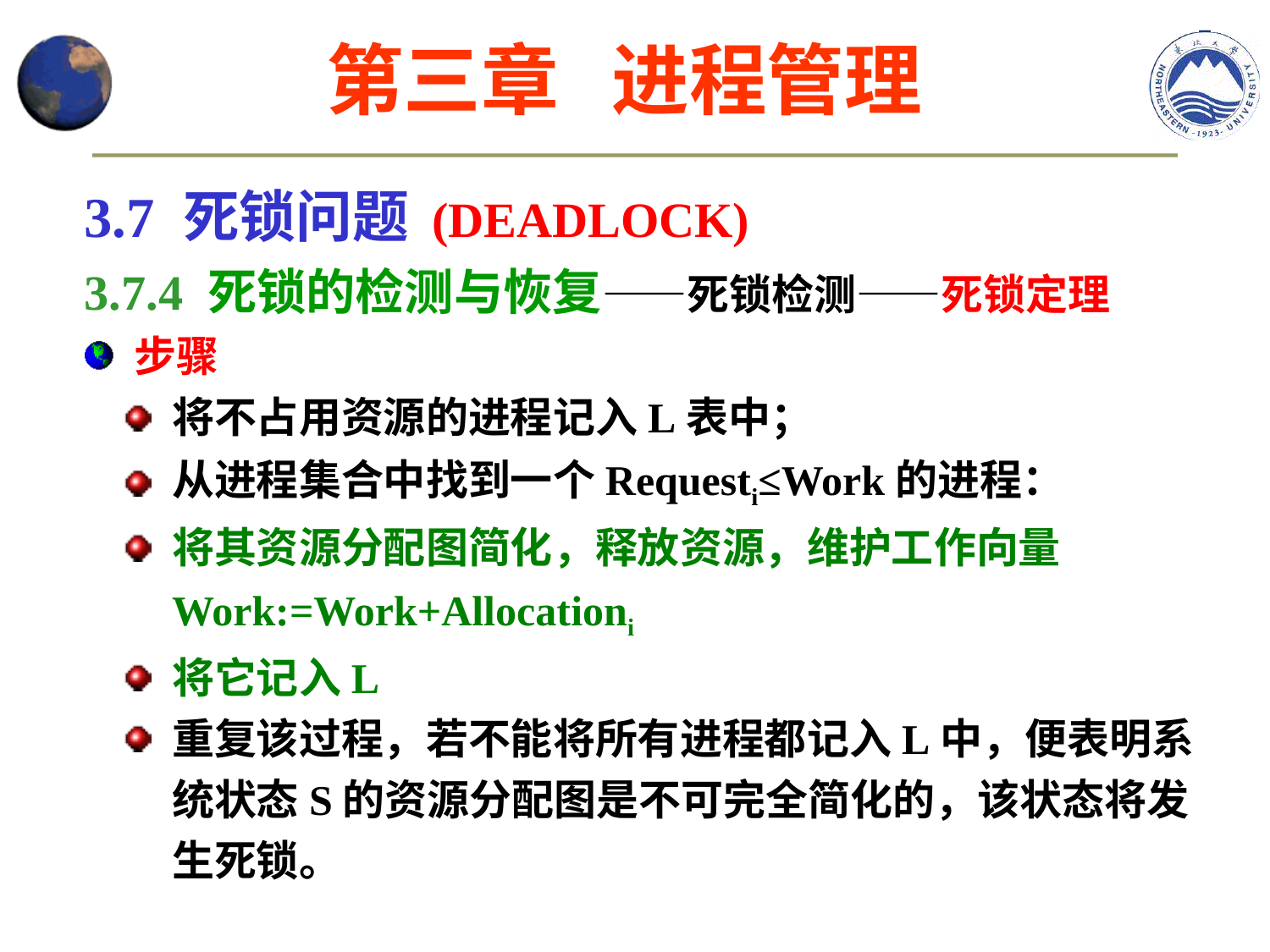

第三章   进程管理
3.7 死锁问题 (DEADLOCK)
3.7.4 死锁的检测与恢复——死锁检测——死锁定理
 步骤
将不占用资源的进程记入L表中；
从进程集合中找到一个Requesti≤Work的进程：
将其资源分配图简化，释放资源，维护工作向量 Work:=Work+Allocationi
将它记入L
重复该过程，若不能将所有进程都记入L中，便表明系统状态S的资源分配图是不可完全简化的，该状态将发生死锁。